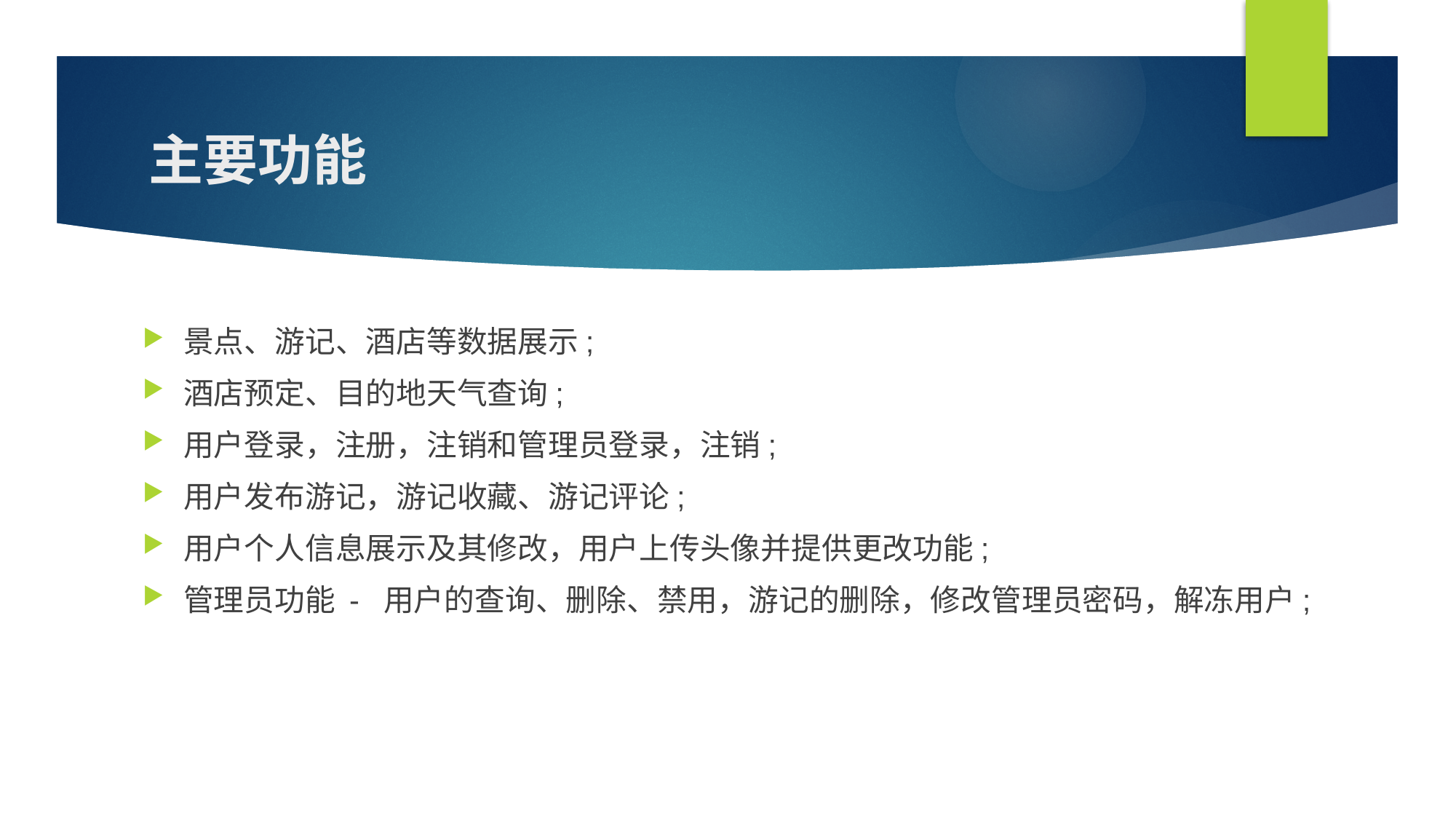

# 主要功能
景点、游记、酒店等数据展示;
酒店预定、目的地天气查询;
用户登录，注册，注销和管理员登录，注销;
用户发布游记，游记收藏、游记评论;
用户个人信息展示及其修改，用户上传头像并提供更改功能;
管理员功能 -  用户的查询、删除、禁用，游记的删除，修改管理员密码，解冻用户;